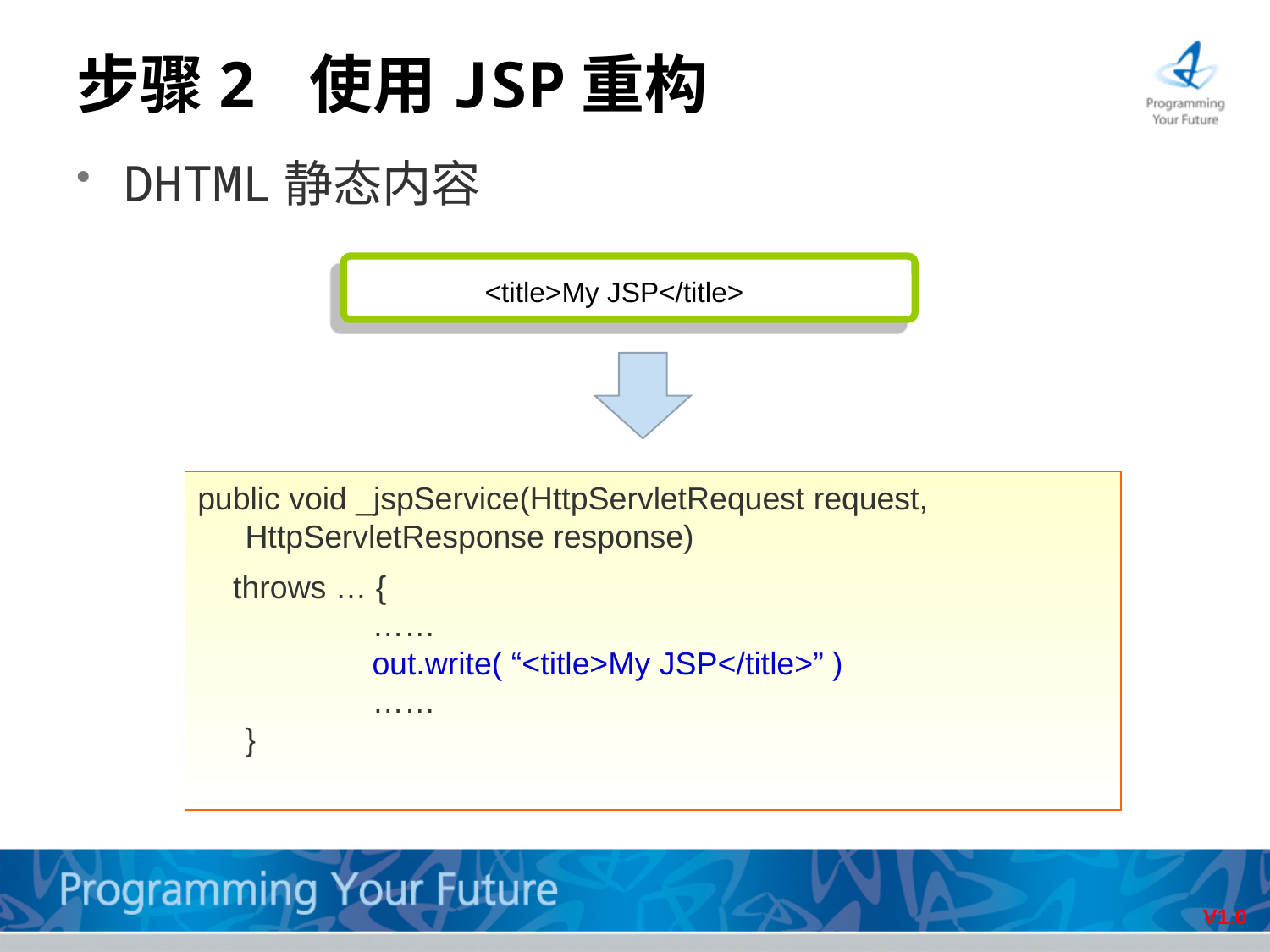

# 步骤2 使用JSP重构
DHTML静态内容

<title>My JSP</title>

public void _jspService(HttpServletRequest request, 	HttpServletResponse response)
    throws … {
		……
		out.write( “<title>My JSP</title>” )
		……
	}